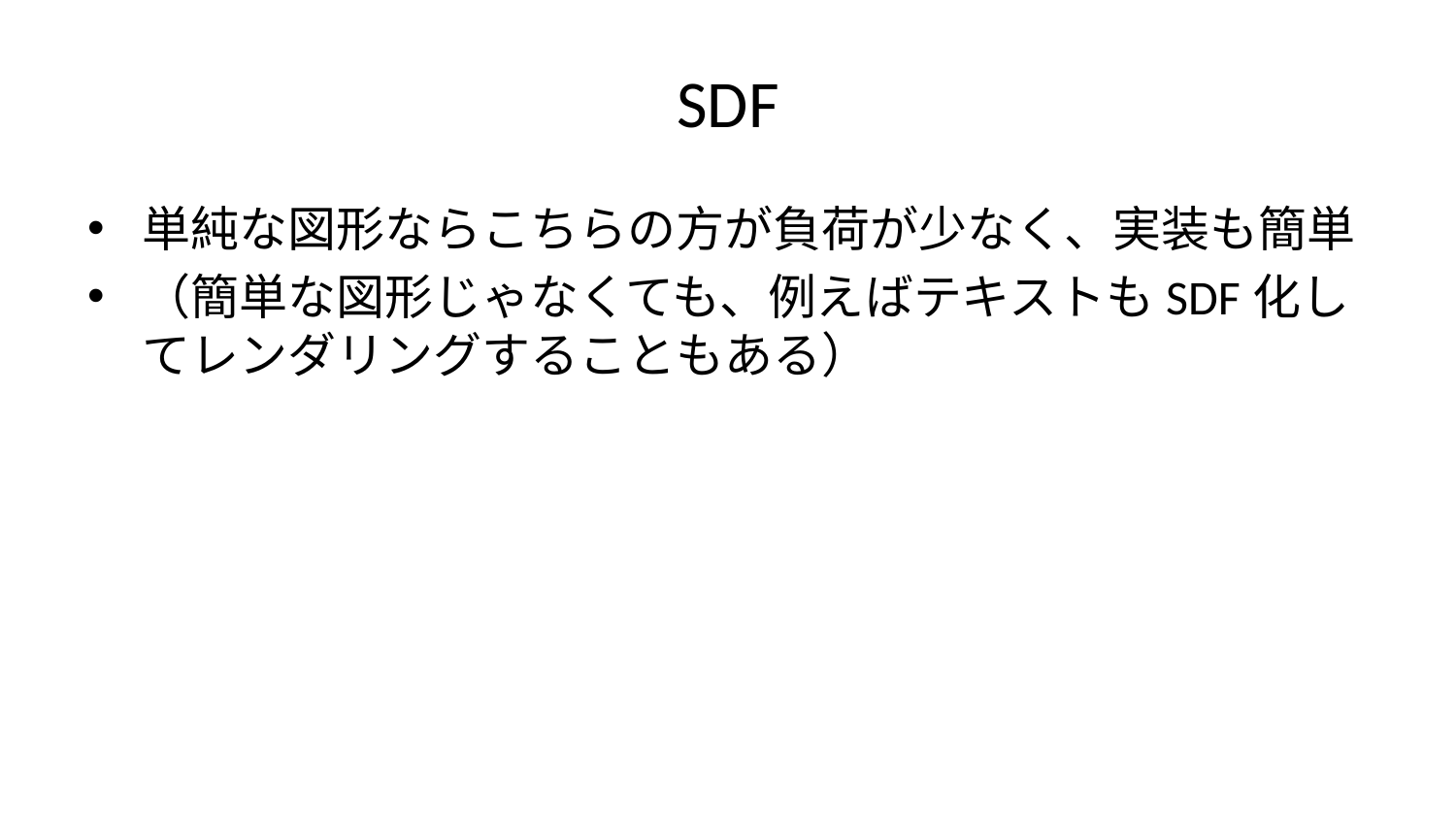

# SDF
単純な図形ならこちらの方が負荷が少なく、実装も簡単
（簡単な図形じゃなくても、例えばテキストもSDF化してレンダリングすることもある）